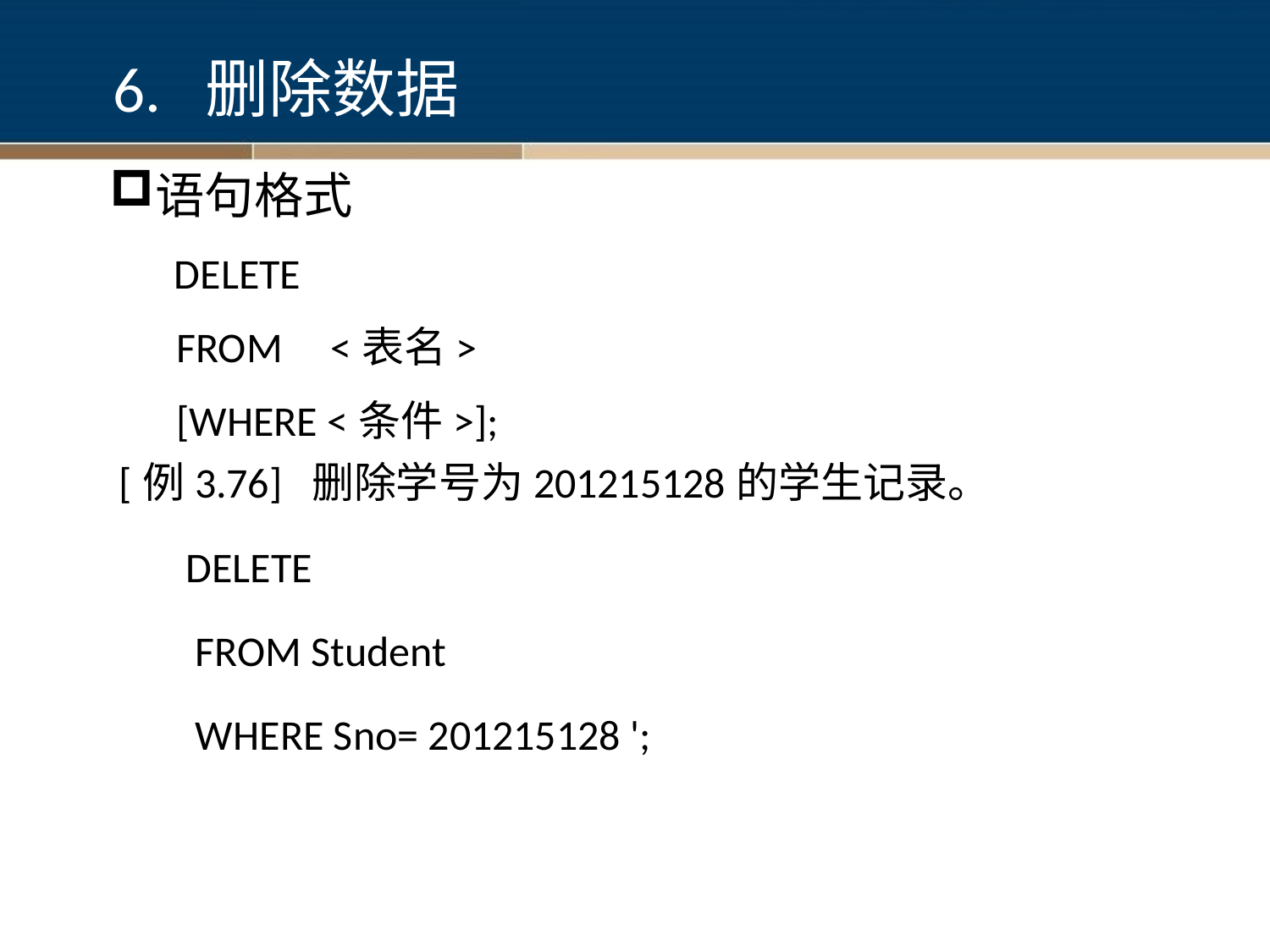

6.  删除数据
语句格式
        DELETE
       FROM     <表名>
       [WHERE <条件>];
 [例3.76]  删除学号为201215128的学生记录。
        DELETE
         FROM Student
         WHERE Sno= 201215128 ';